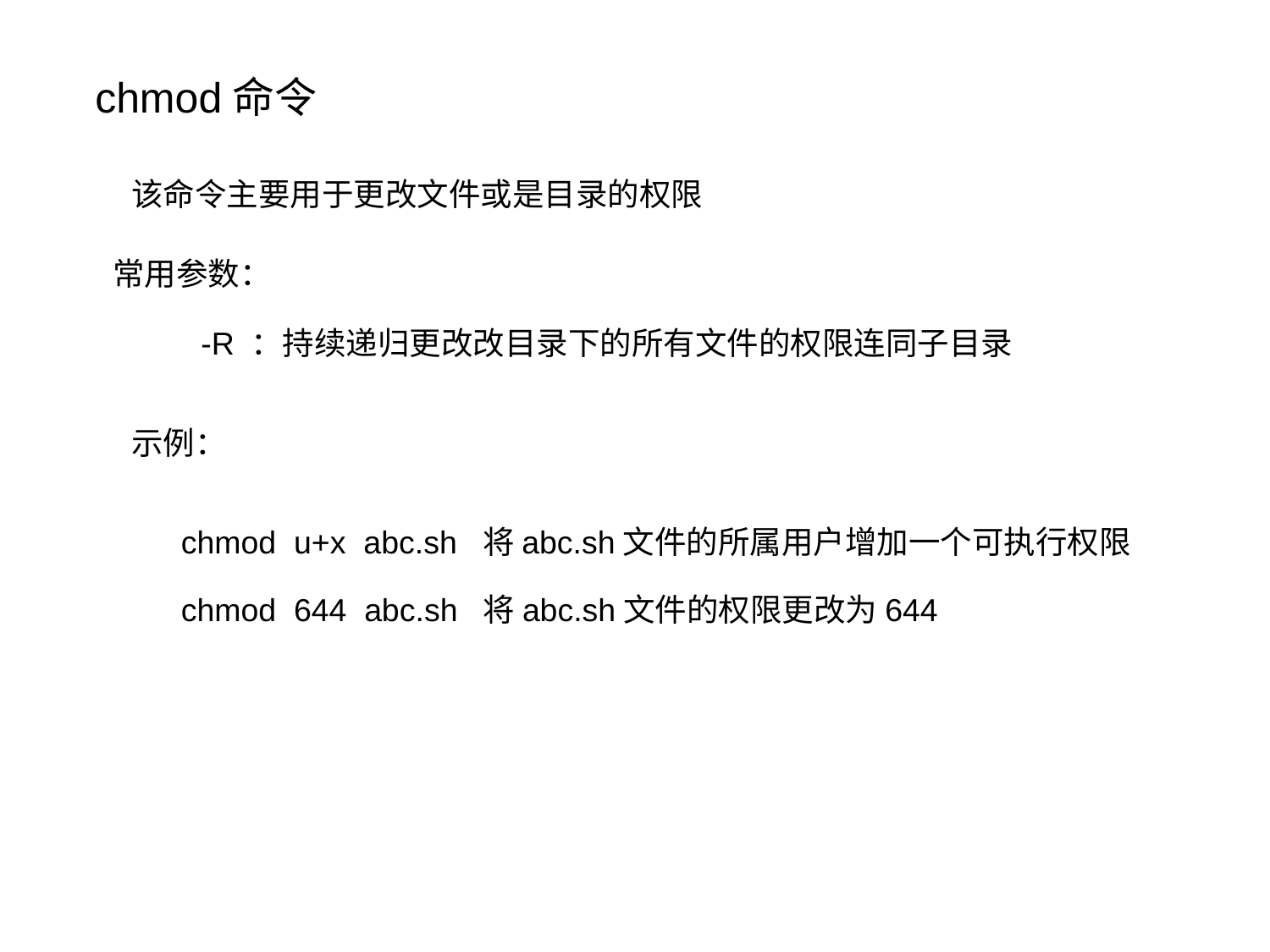

chmod命令
该命令主要用于更改文件或是目录的权限
常用参数：
-R ：持续递归更改改目录下的所有文件的权限连同子目录
示例：
chmod  u+x  abc.sh  将abc.sh文件的所属用户增加一个可执行权限
chmod  644  abc.sh  将abc.sh文件的权限更改为644